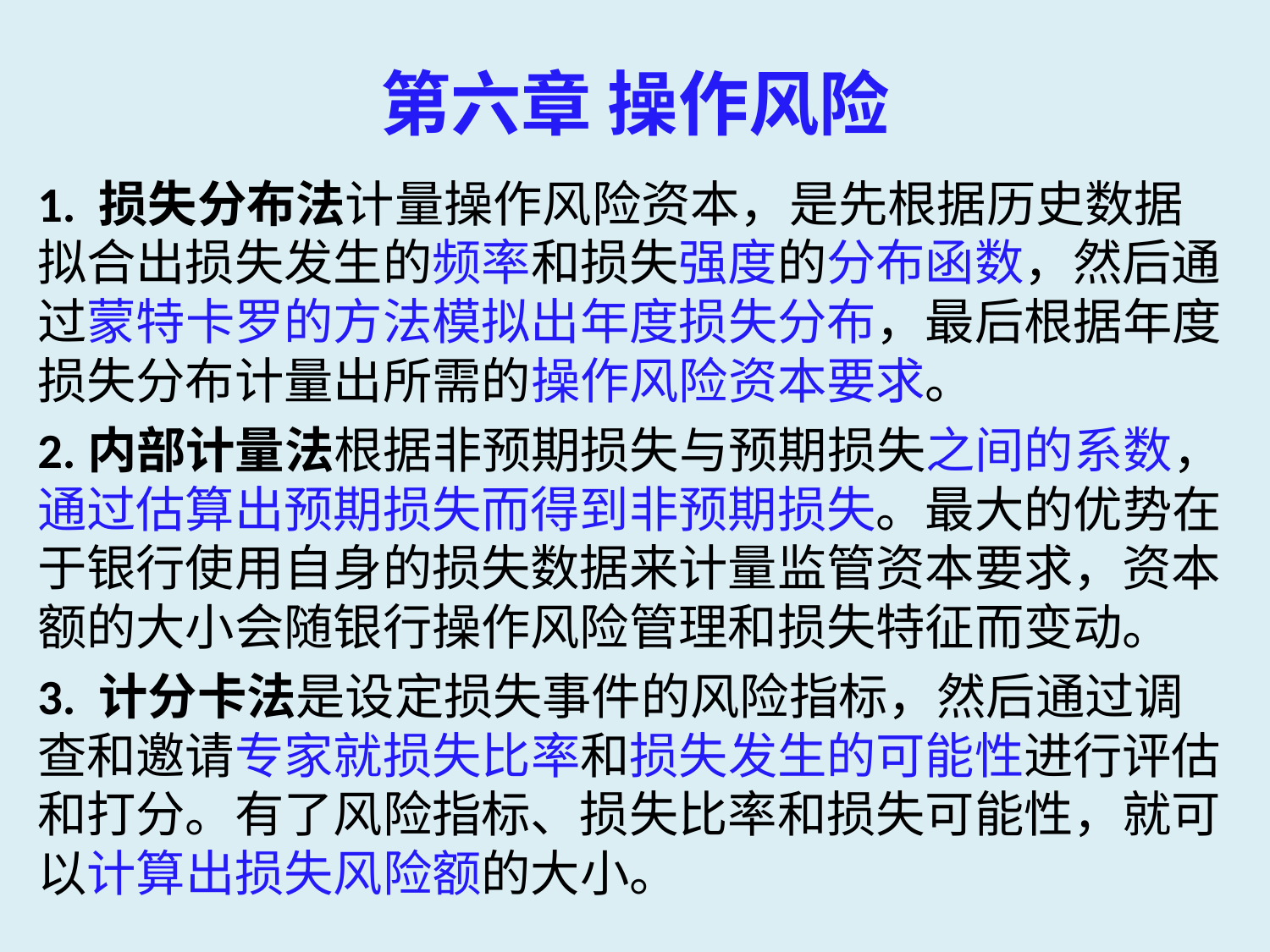

# 第六章 操作风险
1. 损失分布法计量操作风险资本，是先根据历史数据拟合出损失发生的频率和损失强度的分布函数，然后通过蒙特卡罗的方法模拟出年度损失分布，最后根据年度损失分布计量出所需的操作风险资本要求。
2.内部计量法根据非预期损失与预期损失之间的系数，通过估算出预期损失而得到非预期损失。最大的优势在于银行使用自身的损失数据来计量监管资本要求，资本额的大小会随银行操作风险管理和损失特征而变动。
3. 计分卡法是设定损失事件的风险指标，然后通过调查和邀请专家就损失比率和损失发生的可能性进行评估和打分。有了风险指标、损失比率和损失可能性，就可以计算出损失风险额的大小。
21